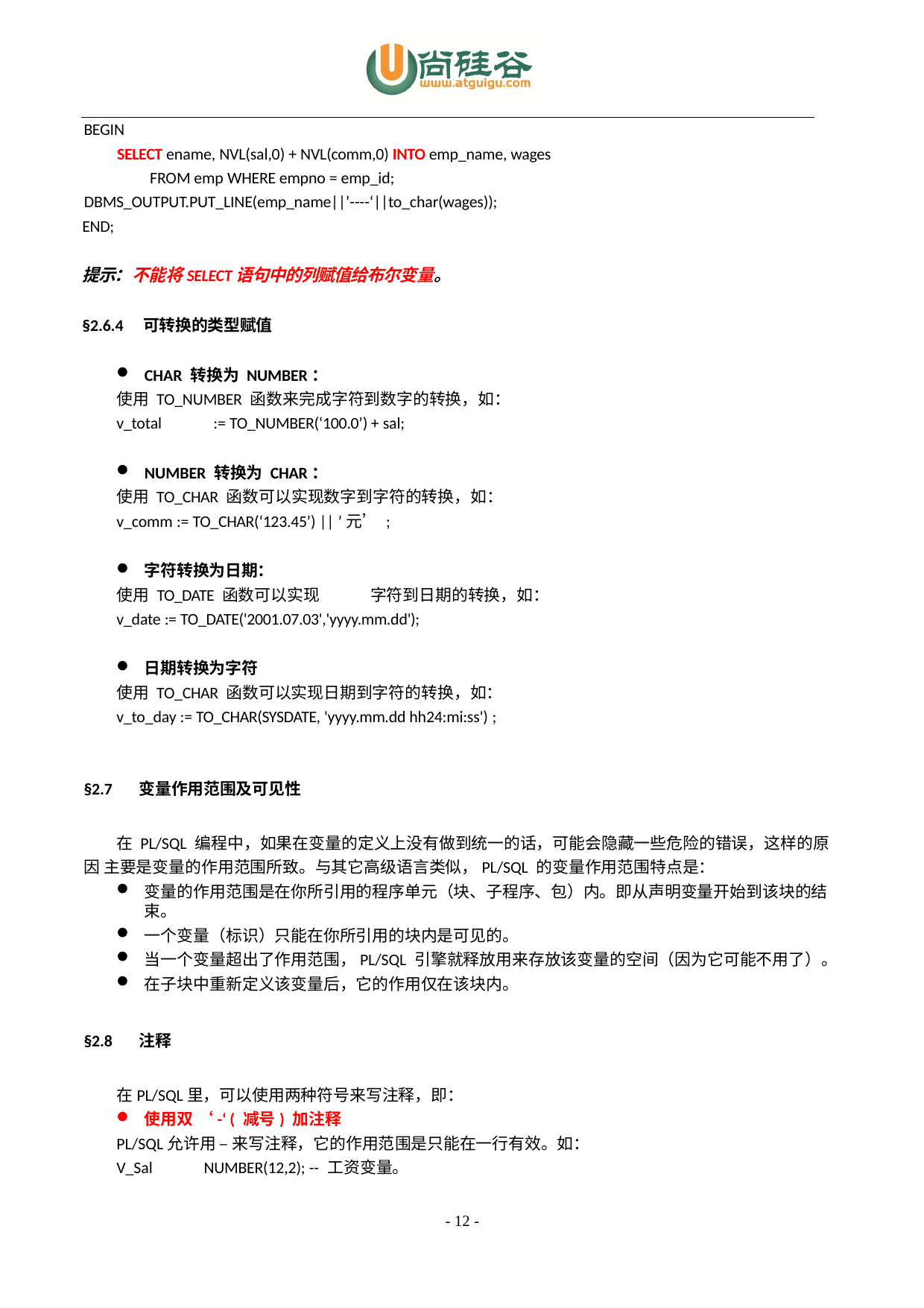

BEGIN
SELECT ename, NVL(sal,0) + NVL(comm,0) INTO emp_name, wages  FROM emp WHERE empno = emp_id;
DBMS_OUTPUT.PUT_LINE(emp_name||’----‘||to_char(wages));
END;

提示：不能将SELECT语句中的列赋值给布尔变量。

§2.6.4	可转换的类型赋值

CHAR 转换为 NUMBER：
使用 TO_NUMBER 函数来完成字符到数字的转换，如：
v_total	:= TO_NUMBER(‘100.0’) + sal;

NUMBER 转换为 CHAR：
使用 TO_CHAR 函数可以实现数字到字符的转换，如：
v_comm := TO_CHAR(‘123.45’) || ’元’ ;

字符转换为日期：
使用 TO_DATE 函数可以实现	字符到日期的转换，如：
v_date := TO_DATE('2001.07.03','yyyy.mm.dd');

日期转换为字符
使用 TO_CHAR 函数可以实现日期到字符的转换，如：
v_to_day := TO_CHAR(SYSDATE, 'yyyy.mm.dd hh24:mi:ss') ;
§2.7	变量作用范围及可见性

在 PL/SQL 编程中，如果在变量的定义上没有做到统一的话，可能会隐藏一些危险的错误，这样的原因 主要是变量的作用范围所致。与其它高级语言类似，PL/SQL 的变量作用范围特点是：
变量的作用范围是在你所引用的程序单元（块、子程序、包）内。即从声明变量开始到该块的结束。
一个变量（标识）只能在你所引用的块内是可见的。
当一个变量超出了作用范围，PL/SQL 引擎就释放用来存放该变量的空间（因为它可能不用了）。
在子块中重新定义该变量后，它的作用仅在该块内。
§2.8	注释

在PL/SQL里，可以使用两种符号来写注释，即：
使用双 ‘-‘ ( 减号) 加注释
PL/SQL允许用 – 来写注释，它的作用范围是只能在一行有效。如：
V_Sal	NUMBER(12,2); -- 工资变量。
- 12 -